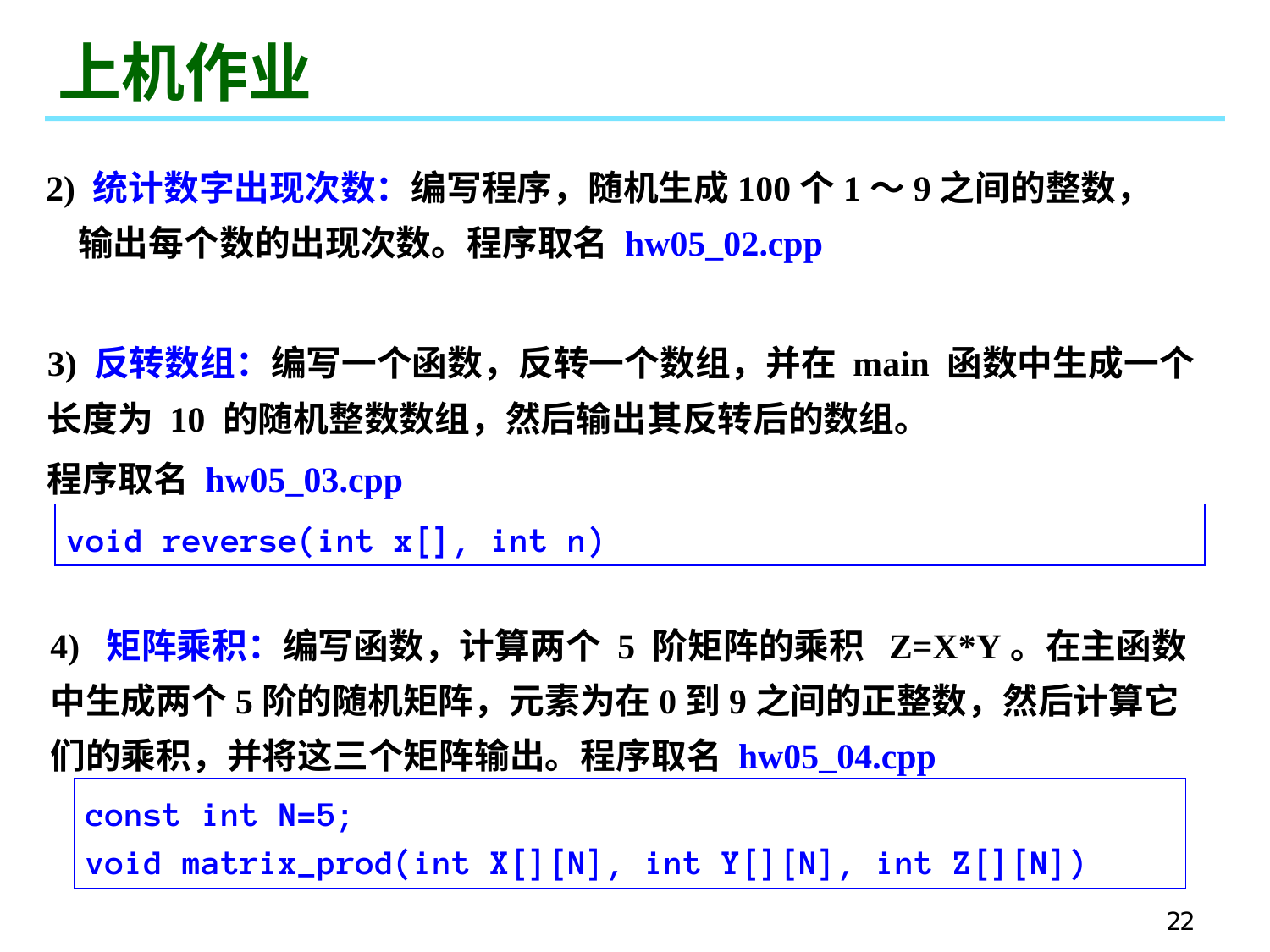

# 上机作业
2) 统计数字出现次数：编写程序，随机生成100个1～9之间的整数，
    输出每个数的出现次数。程序取名 hw05_02.cpp
3) 反转数组：编写一个函数，反转一个数组，并在 main 函数中生成一个长度为 10 的随机整数数组，然后输出其反转后的数组。
程序取名 hw05_03.cpp
void reverse(int x[], int n)
4)  矩阵乘积：编写函数，计算两个 5 阶矩阵的乘积  Z=X*Y。在主函数中生成两个5阶的随机矩阵，元素为在0到9之间的正整数，然后计算它们的乘积，并将这三个矩阵输出。程序取名 hw05_04.cpp
const int N=5;
void matrix_prod(int X[][N], int Y[][N], int Z[][N])
22